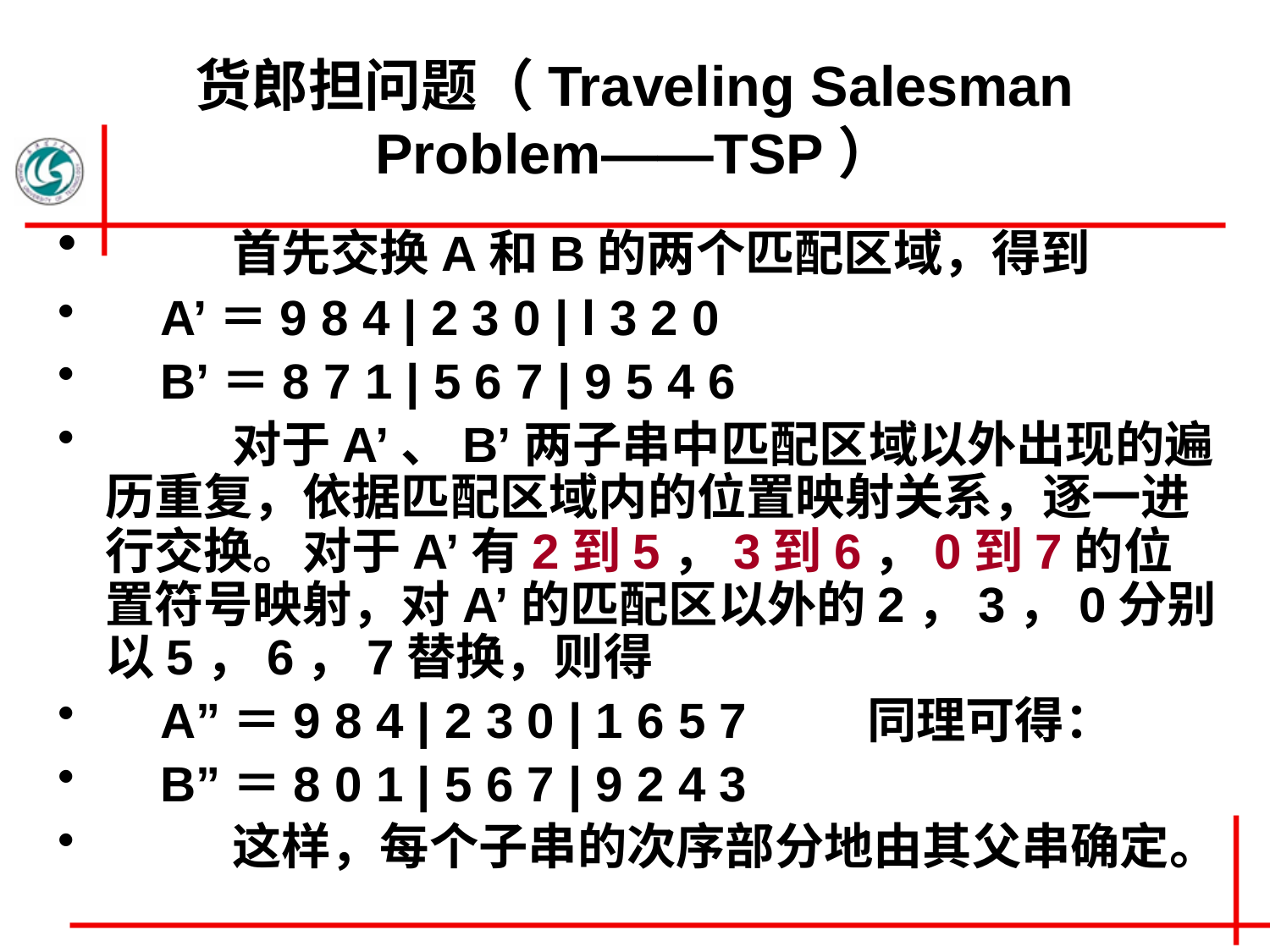

# 货郎担问题（Traveling Salesman Problem——TSP）
	首先交换A和B的两个匹配区域，得到
    A’＝9 8 4 | 2 3 0 | l 3 2 0
    B’＝8 7 1 | 5 6 7 | 9 5 4 6
	对于A’、B’两子串中匹配区域以外出现的遍历重复，依据匹配区域内的位置映射关系，逐一进行交换。对于A’有2到5，3到6，0到7的位置符号映射，对A’的匹配区以外的2，3，0分别以5，6，7替换，则得
    A”＝9 8 4 | 2 3 0 | 1 6 5 7	同理可得：
    B”＝8 0 1 | 5 6 7 | 9 2 4 3
	这样，每个子串的次序部分地由其父串确定。